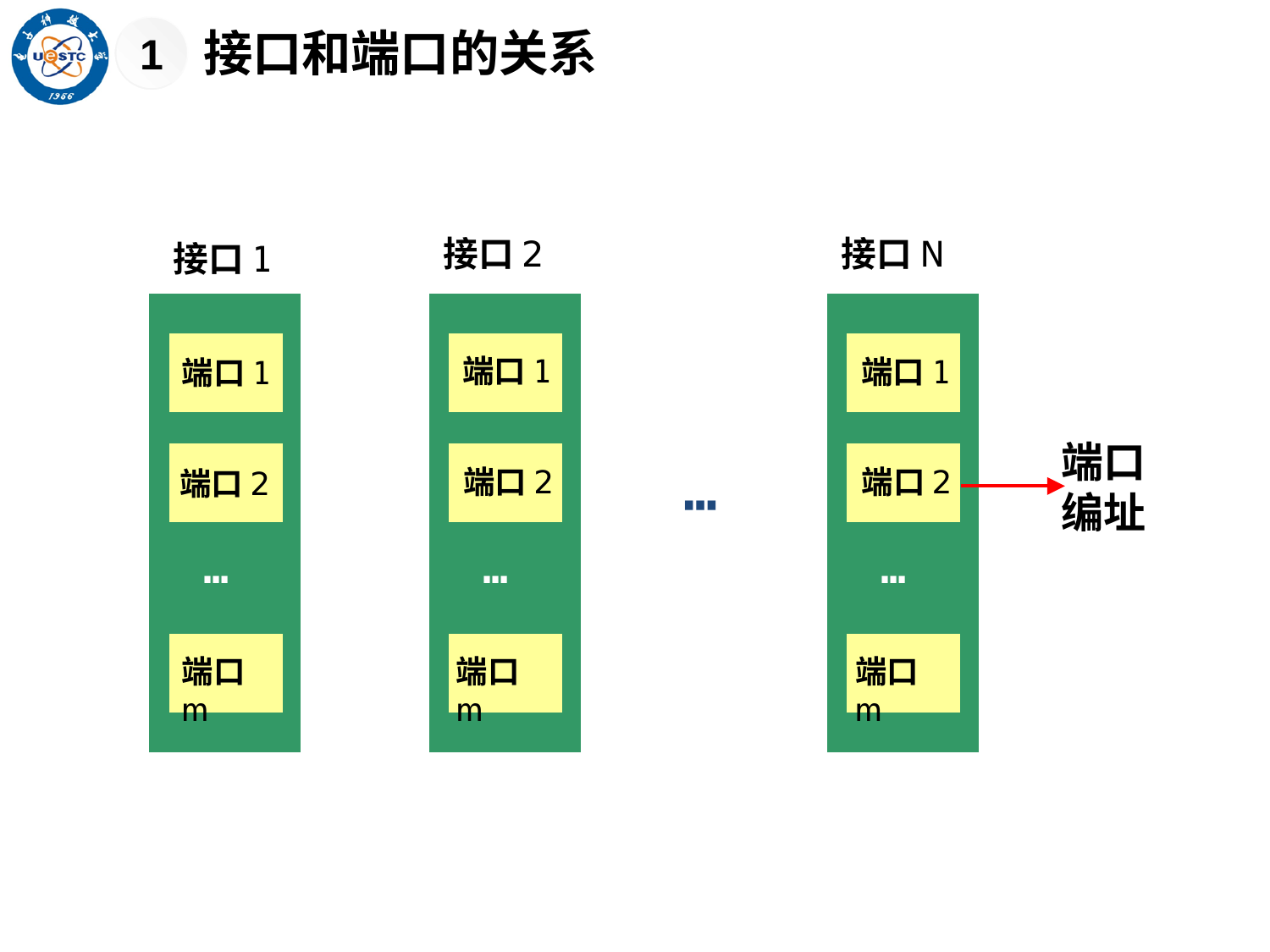

1
接口和端口的关系
接口2
接口N
接口1

端口1
端口1
端口1
端口编址

端口2
端口2
端口2
┅
┅
┅
┅

端口m
端口m
端口m